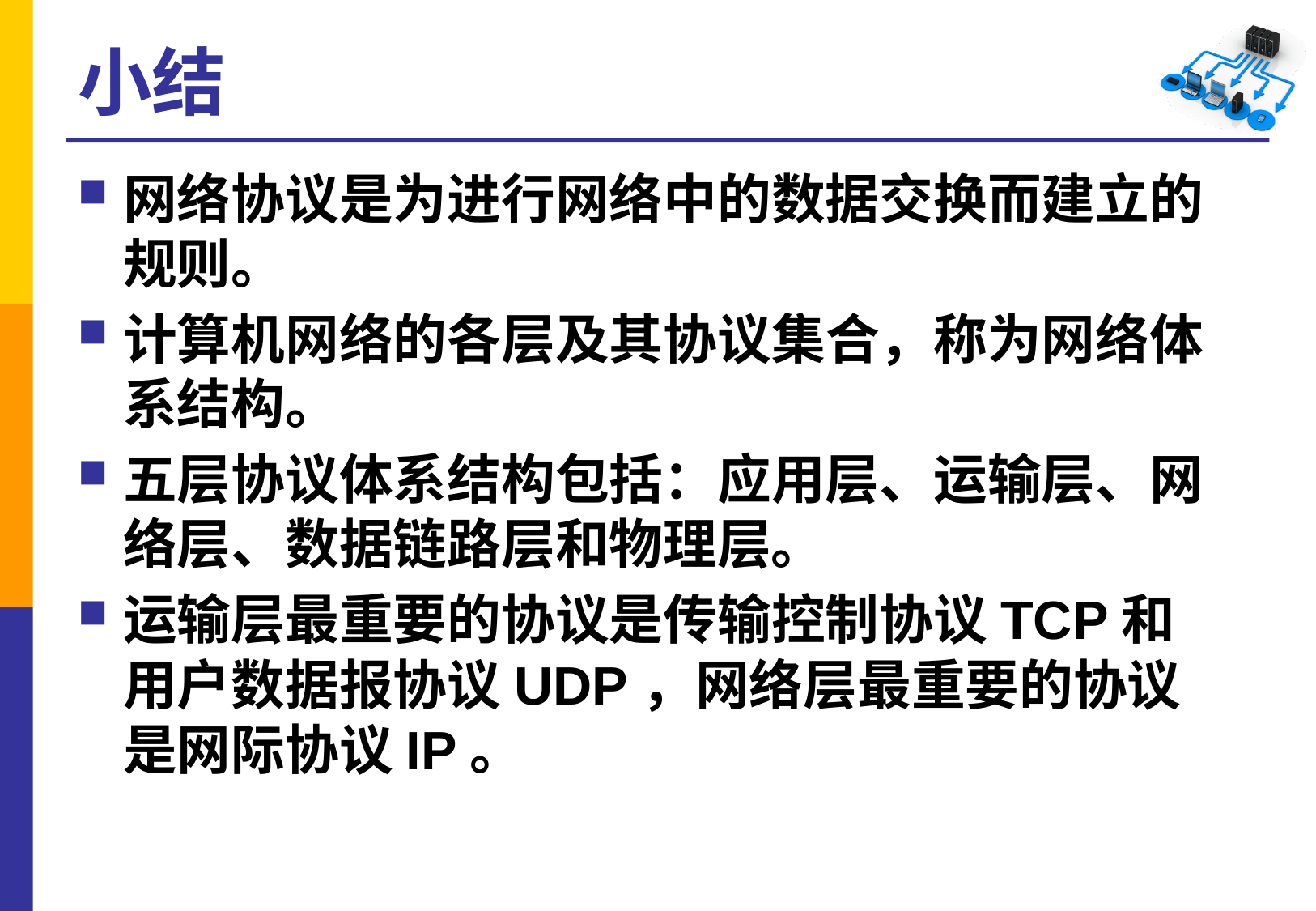

# 小结
网络协议是为进行网络中的数据交换而建立的规则。
计算机网络的各层及其协议集合，称为网络体系结构。
五层协议体系结构包括：应用层、运输层、网络层、数据链路层和物理层。
运输层最重要的协议是传输控制协议TCP和用户数据报协议UDP，网络层最重要的协议是网际协议IP。